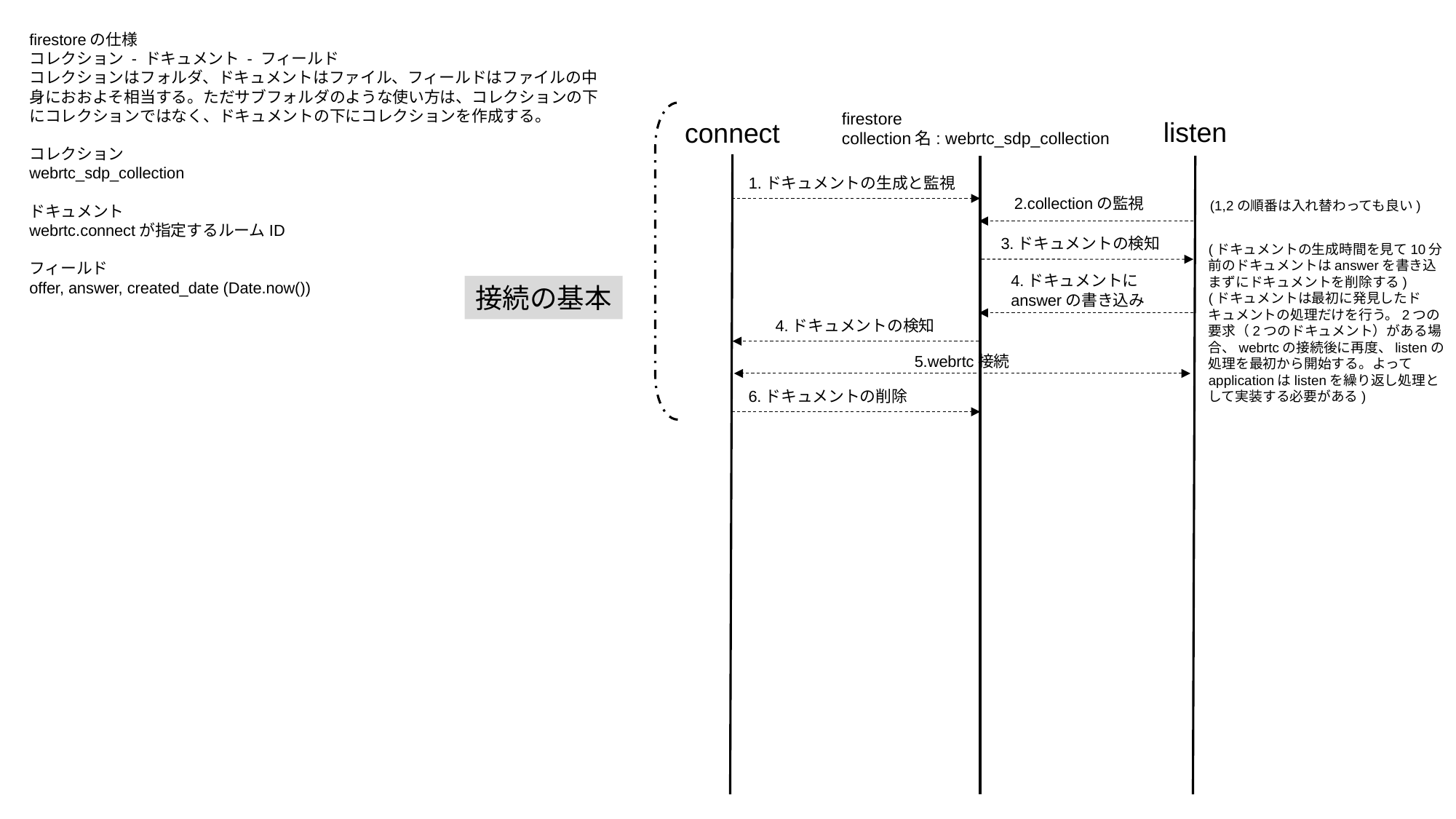

firestoreの仕様
コレクション - ドキュメント - フィールド
コレクションはフォルダ、ドキュメントはファイル、フィールドはファイルの中身におおよそ相当する。ただサブフォルダのような使い方は、コレクションの下にコレクションではなく、ドキュメントの下にコレクションを作成する。

コレクション
webrtc_sdp_collection

ドキュメント
webrtc.connectが指定するルームID

フィールド
offer, answer, created_date (Date.now())

firestore
collection名: webrtc_sdp_collection
listen
connect
1.ドキュメントの生成と監視
2.collectionの監視
(1,2の順番は入れ替わっても良い)
3.ドキュメントの検知
(ドキュメントの生成時間を見て10分前のドキュメントはanswerを書き込まずにドキュメントを削除する)
(ドキュメントは最初に発見したドキュメントの処理だけを行う。2つの要求（2つのドキュメント）がある場合、webrtcの接続後に再度、listenの処理を最初から開始する。よってapplicationはlistenを繰り返し処理として実装する必要がある)
4.ドキュメントにanswerの書き込み
接続の基本
4.ドキュメントの検知
5.webrtc接続
6.ドキュメントの削除